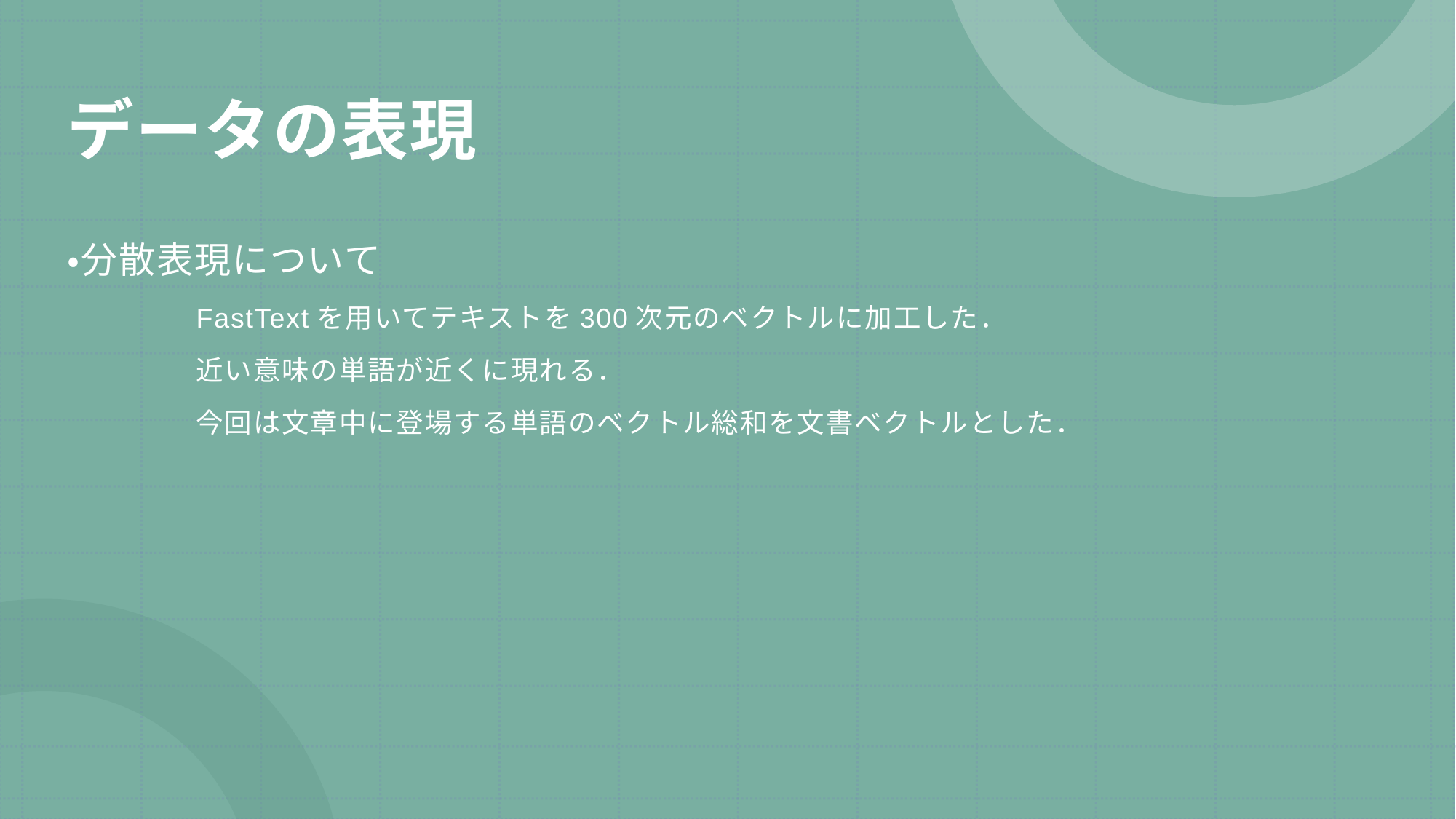

# データの表現
・分散表現について
FastTextを用いてテキストを300次元のベクトルに加工した．
近い意味の単語が近くに現れる．
今回は文章中に登場する単語のベクトル総和を文書ベクトルとした．